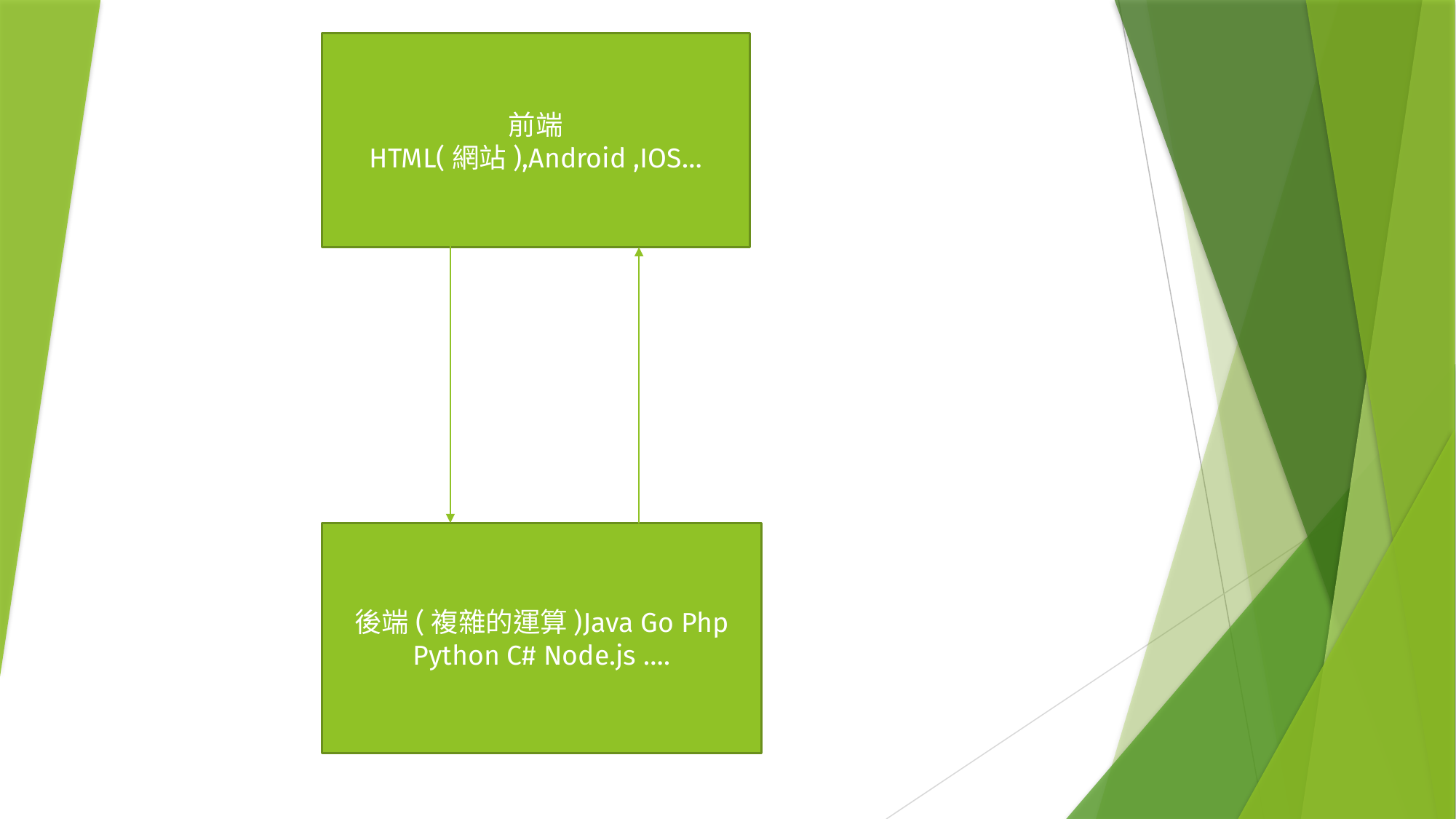

前端
HTML(網站),Android ,IOS…
後端(複雜的運算)Java Go Php Python C# Node.js ….